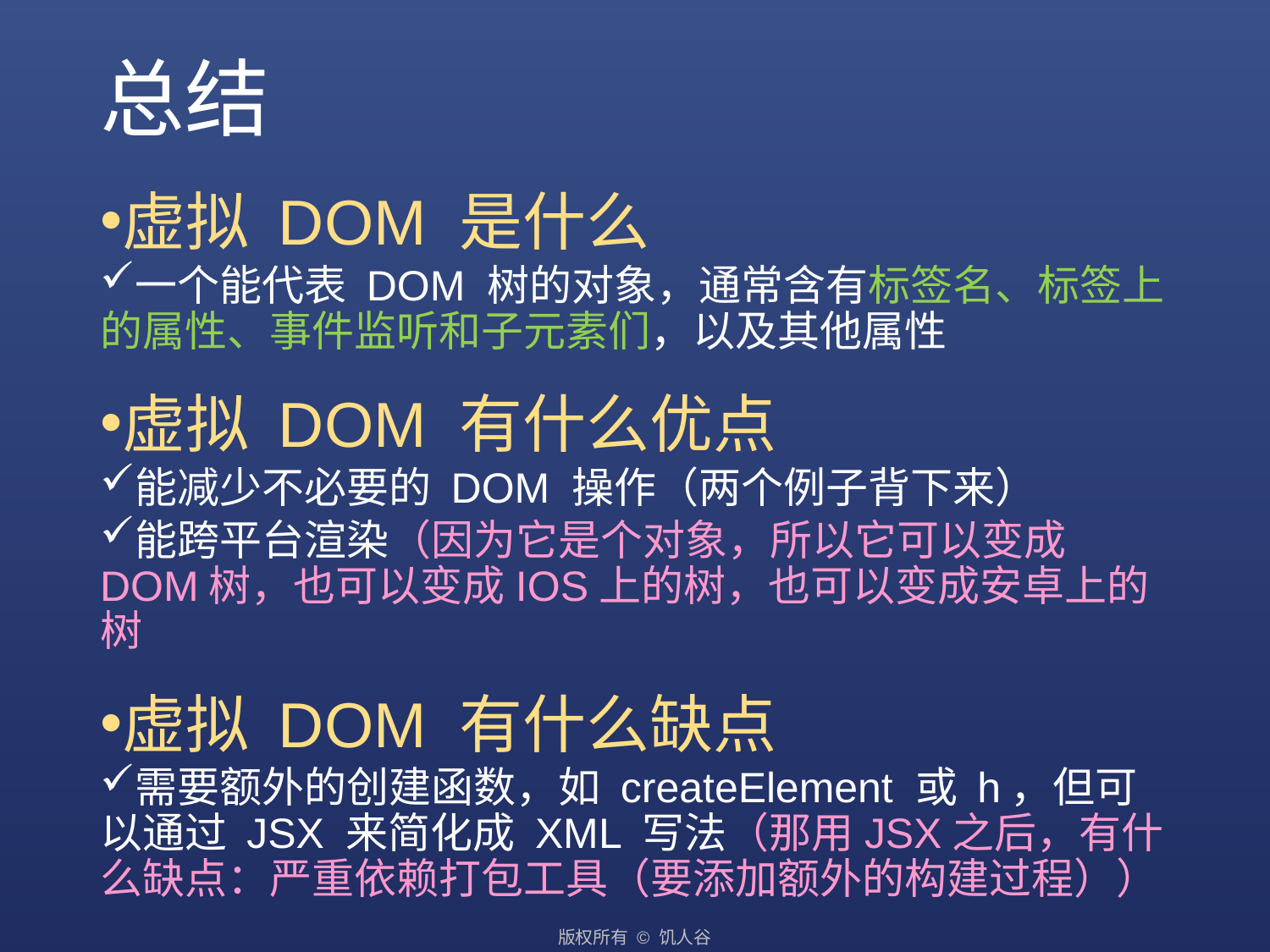

# 总结
虚拟 DOM 是什么
一个能代表 DOM 树的对象，通常含有标签名、标签上的属性、事件监听和子元素们，以及其他属性
虚拟 DOM 有什么优点
能减少不必要的 DOM 操作（两个例子背下来）
能跨平台渲染（因为它是个对象，所以它可以变成DOM树，也可以变成IOS上的树，也可以变成安卓上的树
虚拟 DOM 有什么缺点
需要额外的创建函数，如 createElement 或 h，但可以通过 JSX 来简化成 XML 写法（那用JSX之后，有什么缺点：严重依赖打包工具（要添加额外的构建过程））